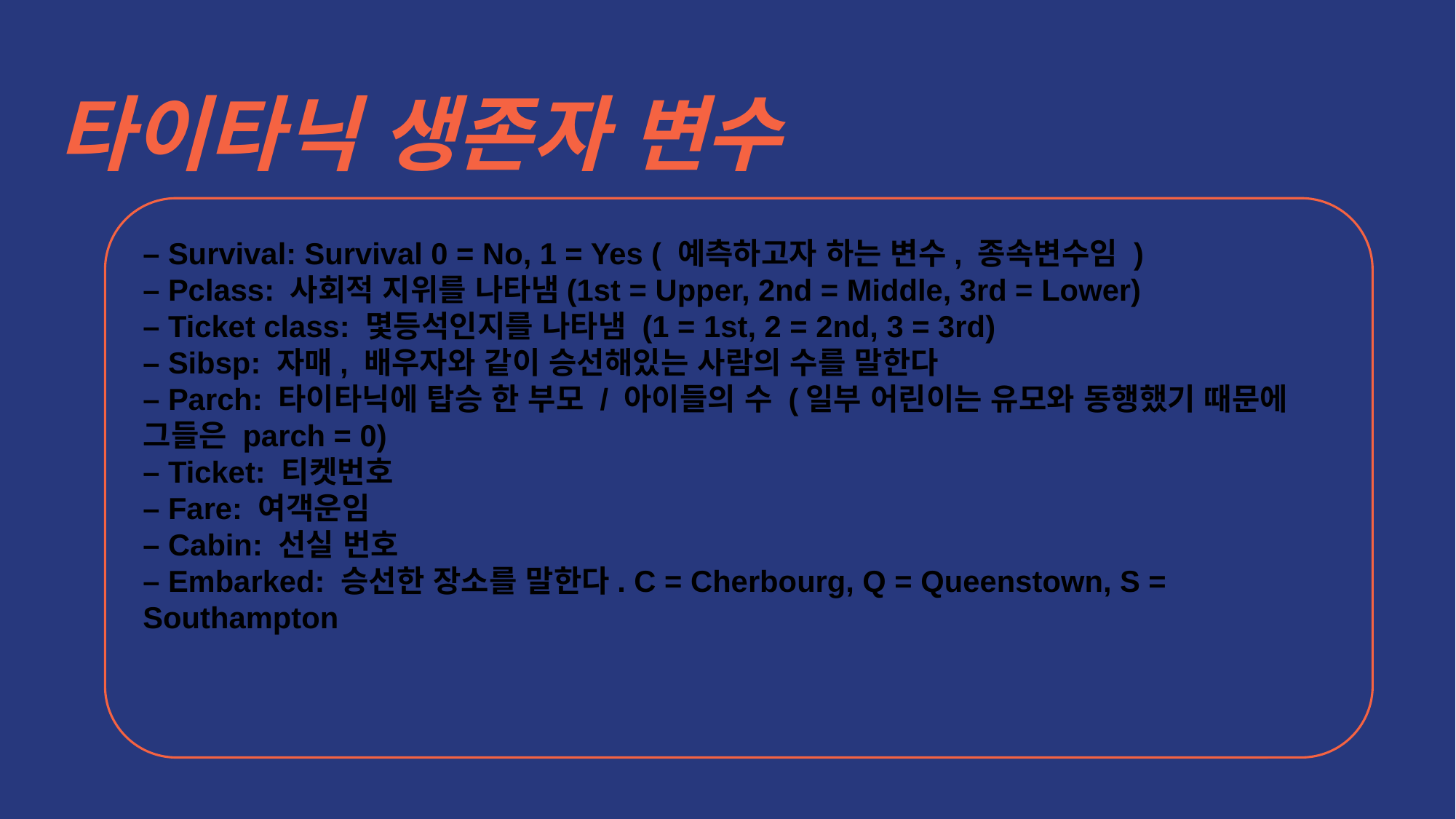

타이타닉 생존자 변수

– Survival: Survival 0 = No, 1 = Yes ( 예측하고자 하는 변수, 종속변수임 )
– Pclass: 사회적 지위를 나타냄(1st = Upper, 2nd = Middle, 3rd = Lower)
– Ticket class: 몇등석인지를 나타냄 (1 = 1st, 2 = 2nd, 3 = 3rd)
– Sibsp: 자매, 배우자와 같이 승선해있는 사람의 수를 말한다
– Parch: 타이타닉에 탑승 한 부모 / 아이들의 수 (일부 어린이는 유모와 동행했기 때문에 그들은 parch = 0)
– Ticket: 티켓번호
– Fare: 여객운임
– Cabin: 선실 번호
– Embarked: 승선한 장소를 말한다. C = Cherbourg, Q = Queenstown, S = Southampton